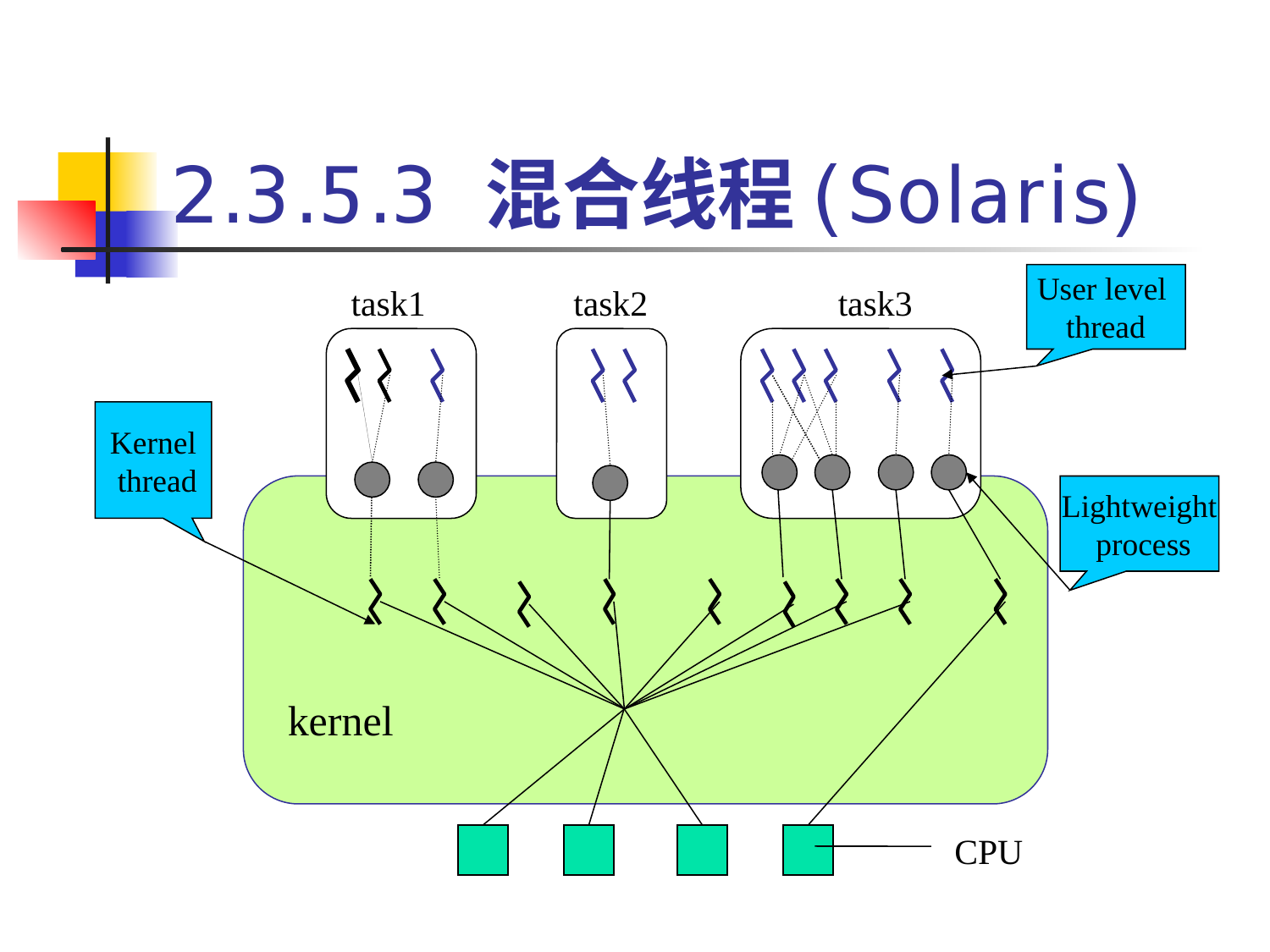

# 2.3.5.3 混合线程(Solaris)
User level
thread
task1
task2
task3

Kernel
 thread

Lightweight
 process

kernel

CPU